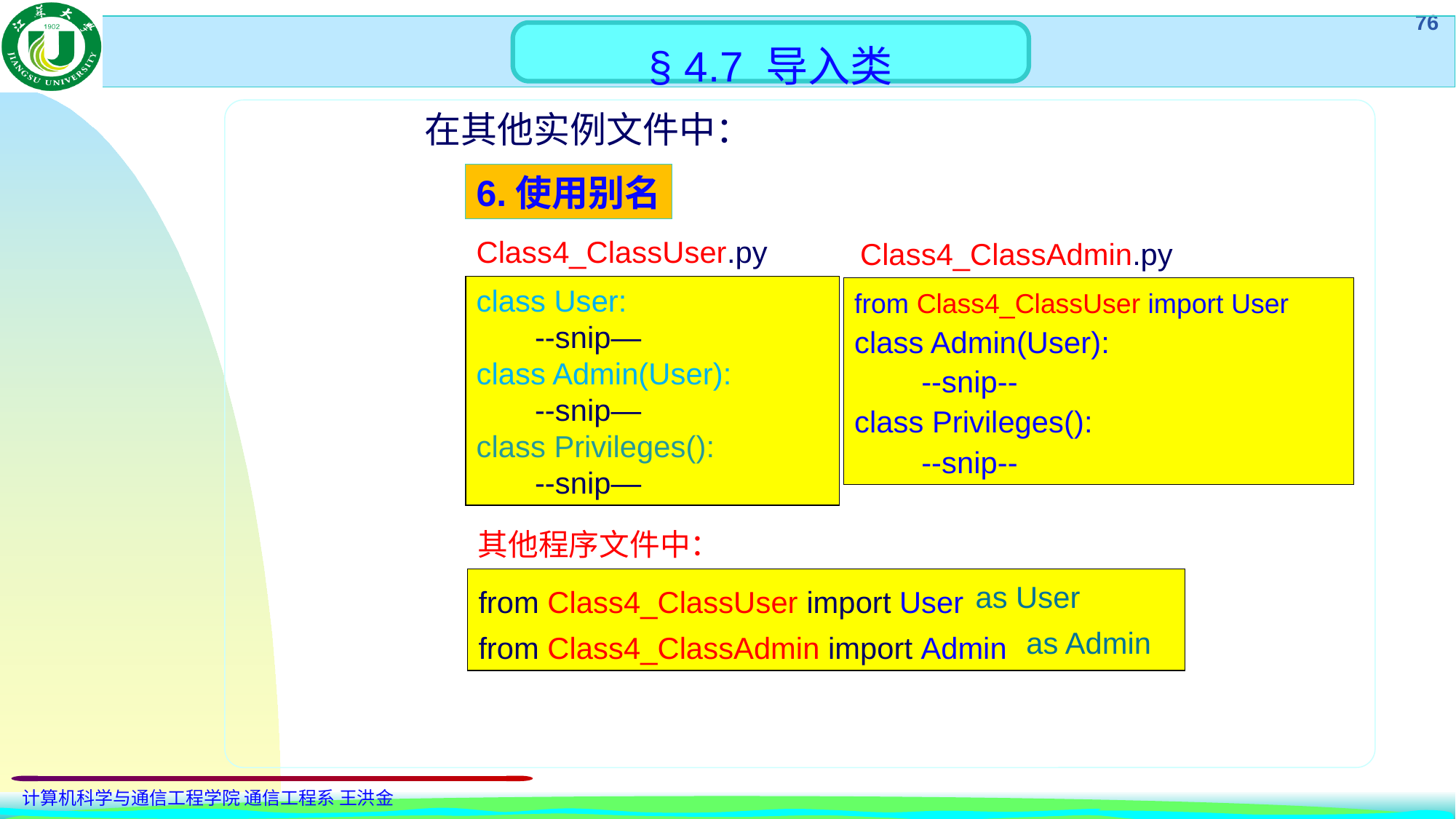

§ 4.7 导入类
在其他实例文件中：
6.使用别名
Class4_ClassUser.py
Class4_ClassAdmin.py
class User:
       --snip—
class Admin(User):
       --snip—
class Privileges():
       --snip—
from Class4_ClassUser import User
class Admin(User):
        --snip--
class Privileges():
        --snip--
其他程序文件中：
from Class4_ClassUser import User
from Class4_ClassAdmin import Admin
as User
as Admin